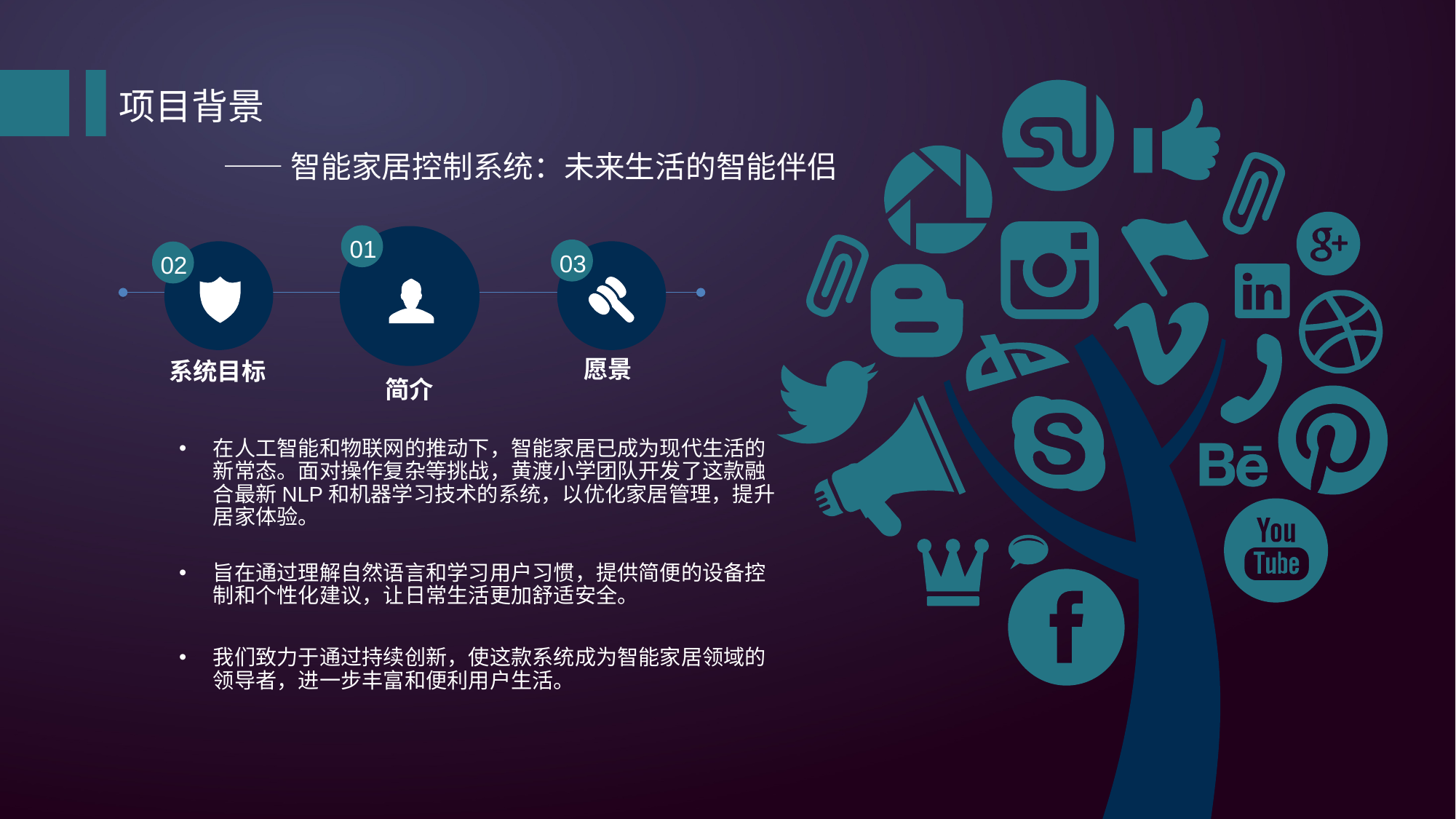

项目背景

——智能家居控制系统：未来生活的智能伴侣

01

03

02

愿景
系统目标

简介

在人工智能和物联网的推动下，智能家居已成为现代生活的新常态。面对操作复杂等挑战，黄渡小学团队开发了这款融合最新NLP和机器学习技术的系统，以优化家居管理，提升居家体验。

旨在通过理解自然语言和学习用户习惯，提供简便的设备控制和个性化建议，让日常生活更加舒适安全。

我们致力于通过持续创新，使这款系统成为智能家居领域的领导者，进一步丰富和便利用户生活。